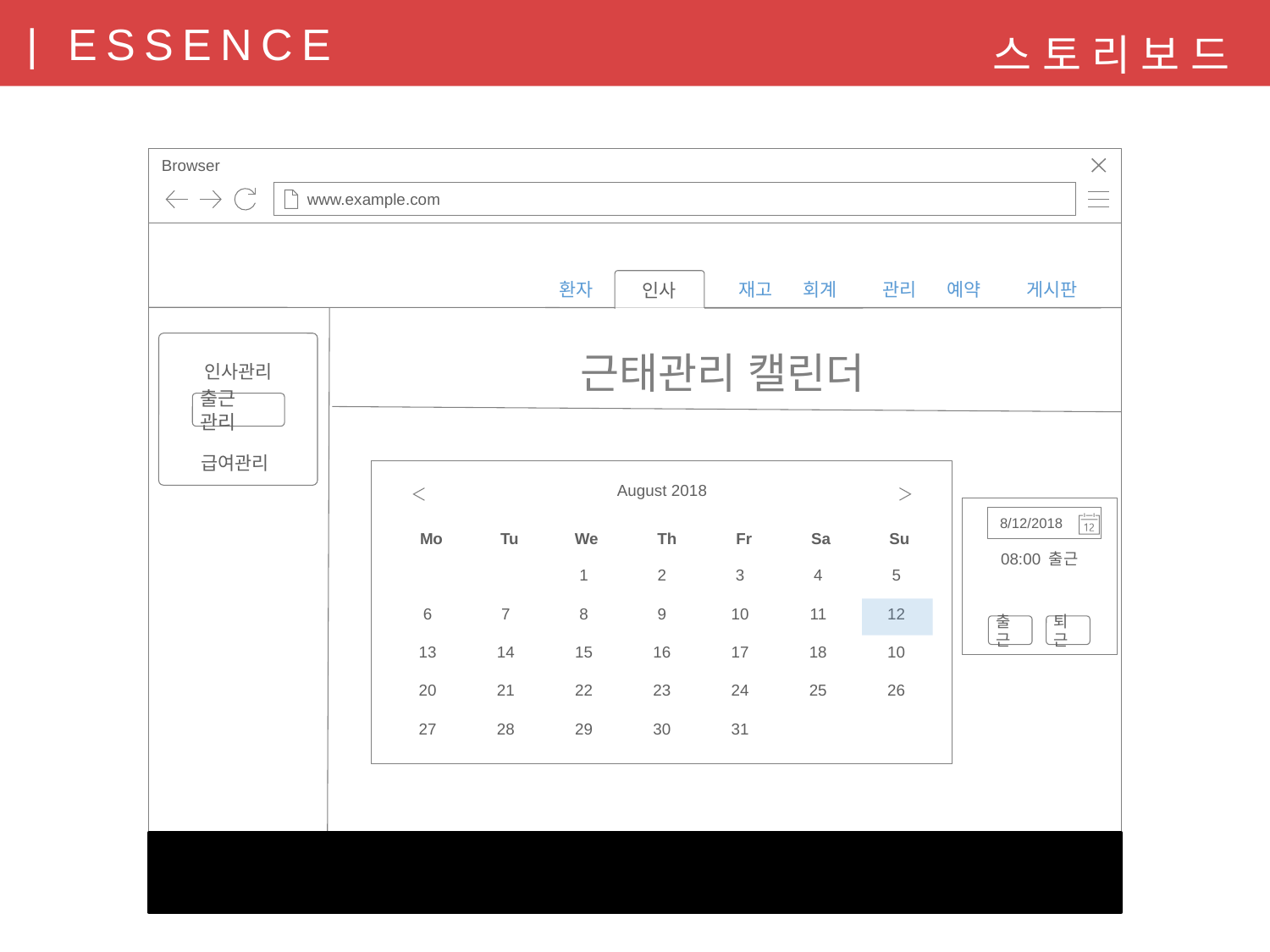

스토리보드
Browser

www.example.com

인사
환자
재고      회계         관리      예약         게시판

인사관리
출근관리
급여관리
근태관리 캘린더
출근 관리

August 2018

Mo
Tu
We
Th
Fr
Sa
Su
1
2
3
4
5
6
7
8
9
10
11
12
13
14
15
16
17
18
10
20
21
22
23
24
25
26
27
28
29
30
31

8/12/2018

08:00 출근
출근
퇴근